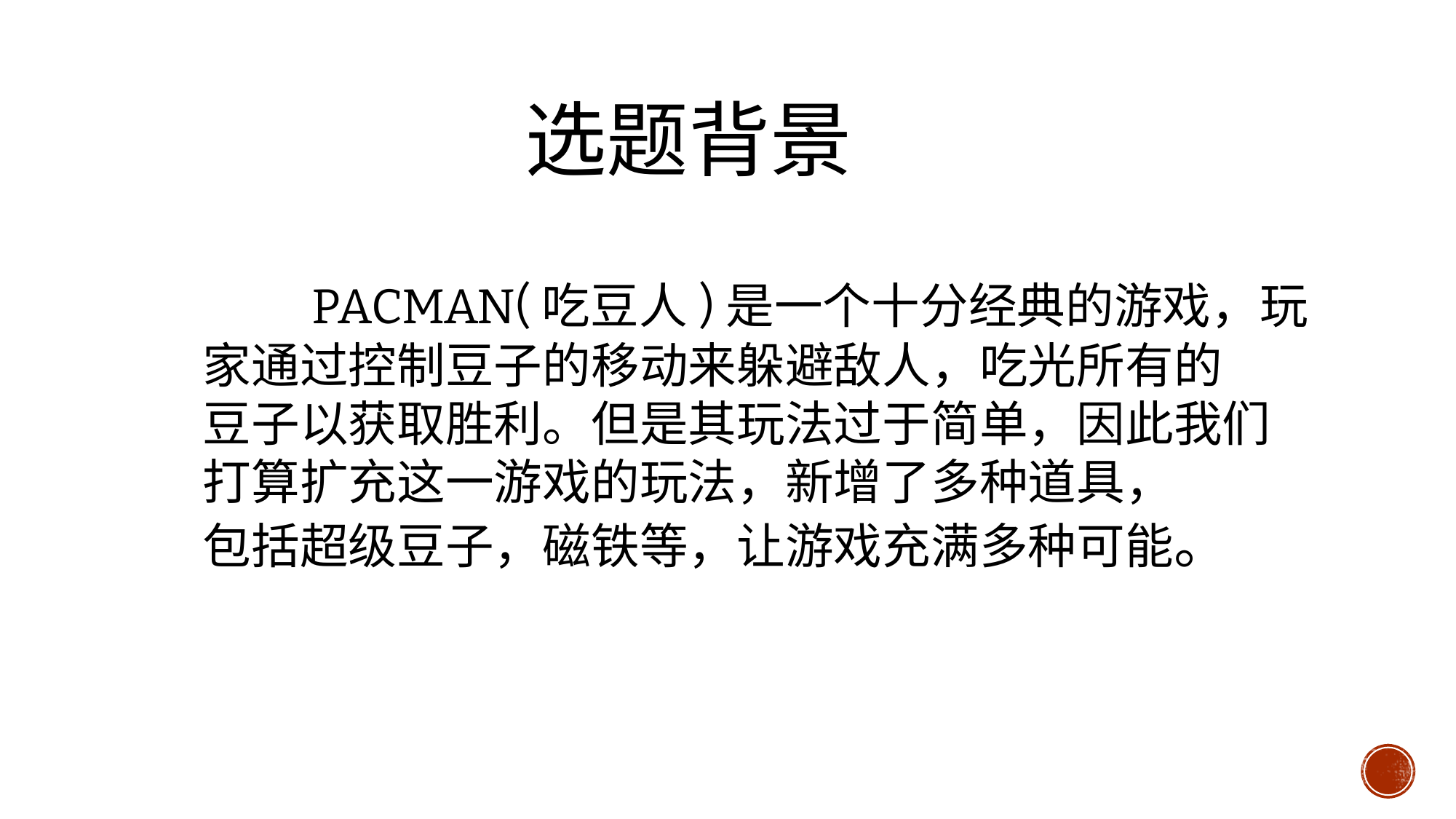

# 选题背景
	PACMAN(吃豆人)是一个十分经典的游戏，玩家通过控制豆子的移动来躲避敌人，吃光所有的
豆子以获取胜利。但是其玩法过于简单，因此我们打算扩充这一游戏的玩法，新增了多种道具，
包括超级豆子，磁铁等，让游戏充满多种可能。